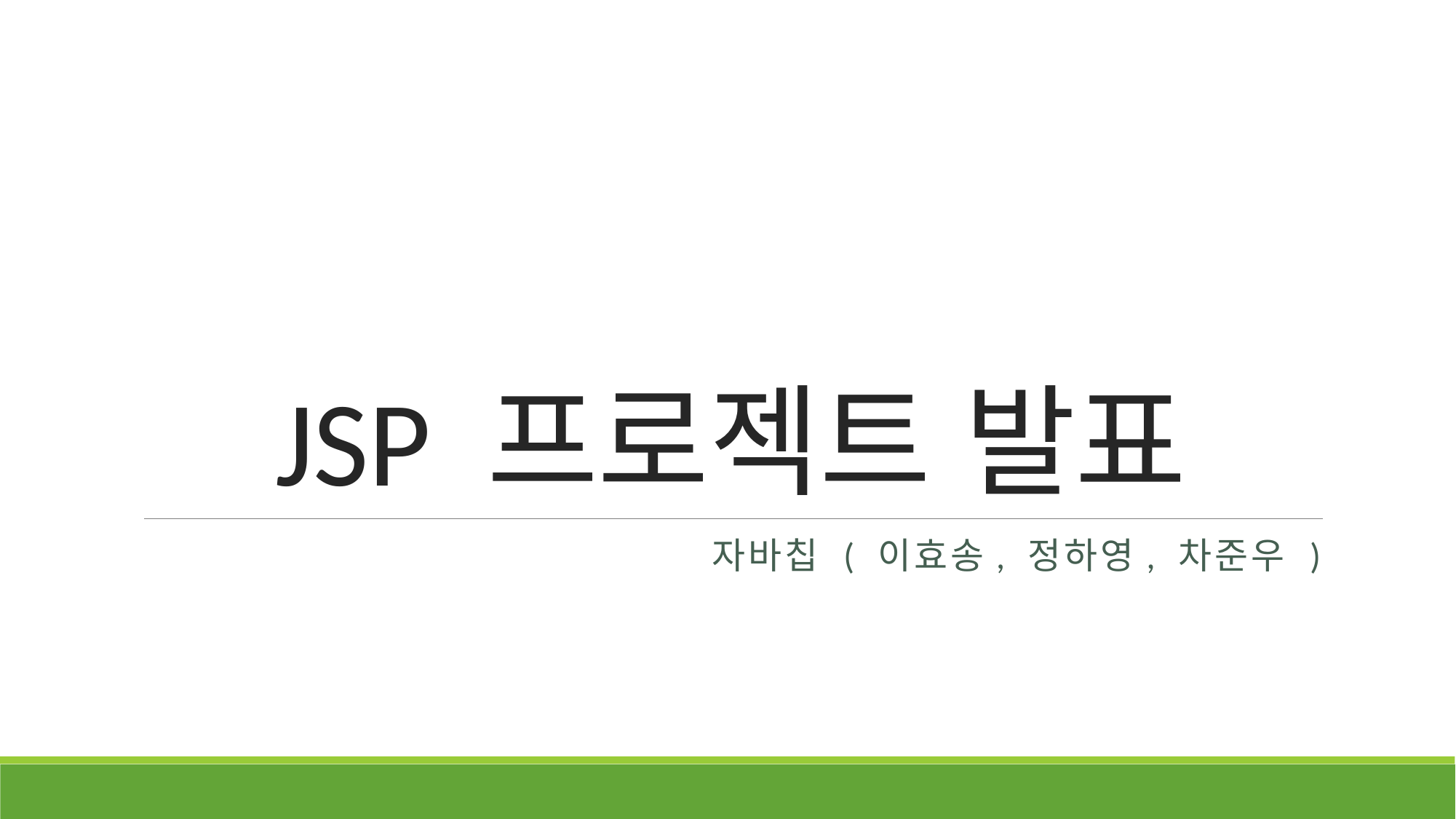

# JSP 프로젝트 발표
자바칩 ( 이효송, 정하영, 차준우 )